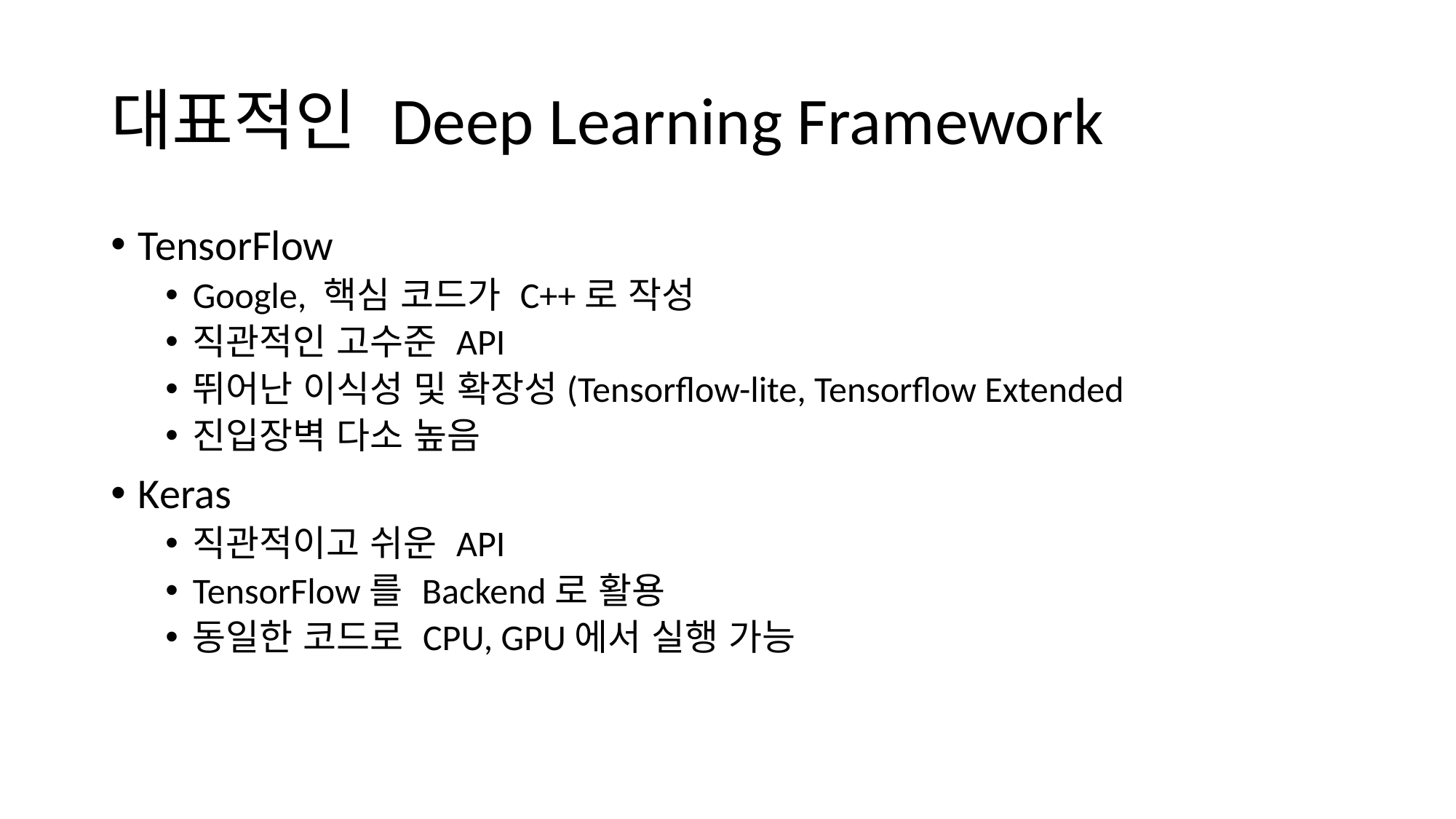

# 대표적인 Deep Learning Framework
TensorFlow
Google, 핵심 코드가 C++로 작성
직관적인 고수준 API
뛰어난 이식성 및 확장성(Tensorflow-lite, Tensorflow Extended
진입장벽 다소 높음
Keras
직관적이고 쉬운 API
TensorFlow를 Backend로 활용
동일한 코드로 CPU, GPU에서 실행 가능